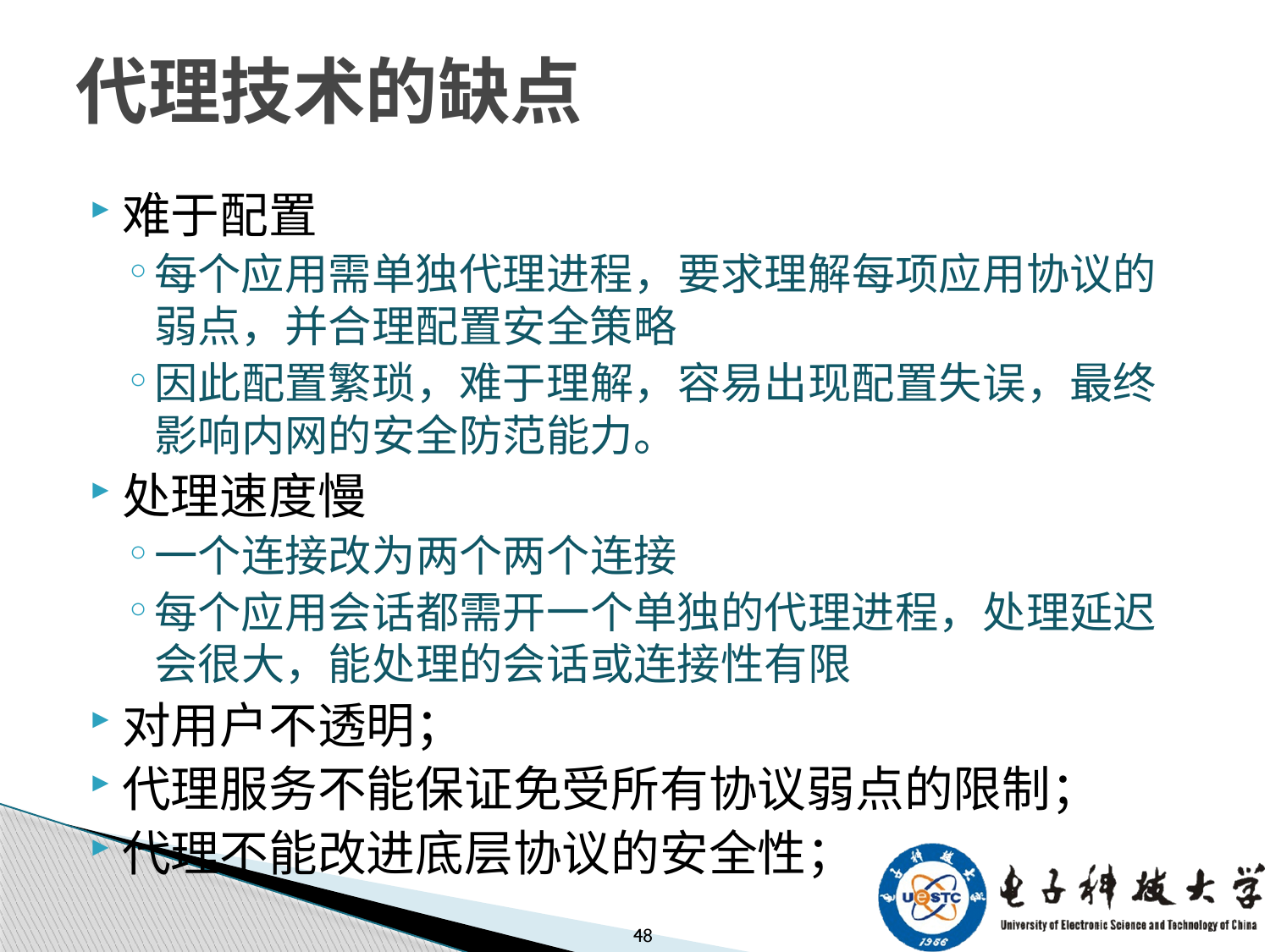

# 代理技术的缺点

难于配置
每个应用需单独代理进程，要求理解每项应用协议的弱点，并合理配置安全策略
因此配置繁琐，难于理解，容易出现配置失误，最终影响内网的安全防范能力。
处理速度慢
一个连接改为两个两个连接
每个应用会话都需开一个单独的代理进程，处理延迟会很大，能处理的会话或连接性有限
对用户不透明；
代理服务不能保证免受所有协议弱点的限制；
代理不能改进底层协议的安全性；
48